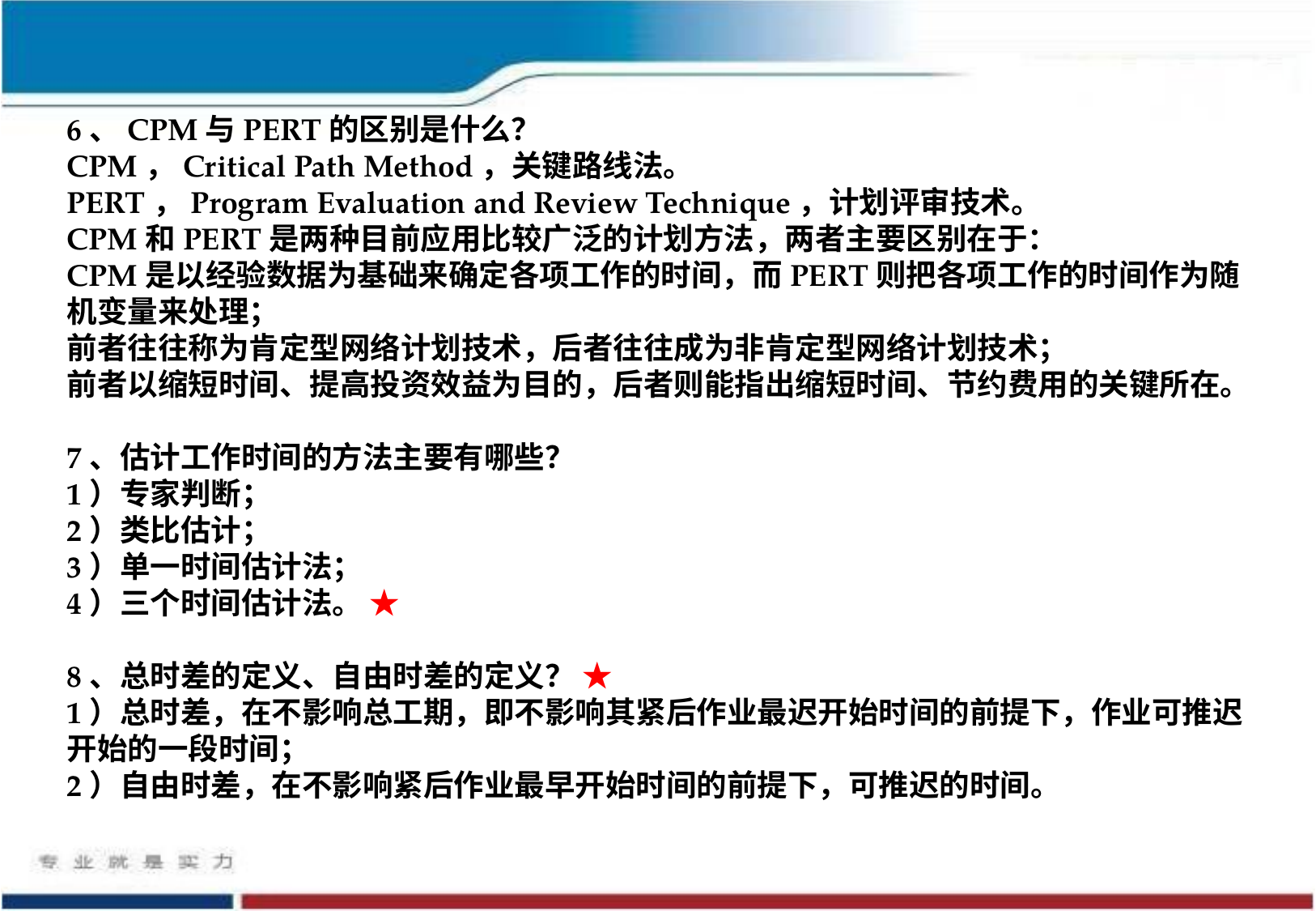

6、CPM与PERT的区别是什么？
CPM，Critical Path Method，关键路线法。
PERT，Program Evaluation and Review Technique，计划评审技术。
CPM和PERT是两种目前应用比较广泛的计划方法，两者主要区别在于：
CPM是以经验数据为基础来确定各项工作的时间，而PERT则把各项工作的时间作为随机变量来处理；
前者往往称为肯定型网络计划技术，后者往往成为非肯定型网络计划技术；
前者以缩短时间、提高投资效益为目的，后者则能指出缩短时间、节约费用的关键所在。

7、估计工作时间的方法主要有哪些？
1）专家判断；
2）类比估计；
3）单一时间估计法；
4）三个时间估计法。 ★

8、总时差的定义、自由时差的定义？ ★
1）总时差，在不影响总工期，即不影响其紧后作业最迟开始时间的前提下，作业可推迟开始的一段时间；
2）自由时差，在不影响紧后作业最早开始时间的前提下，可推迟的时间。